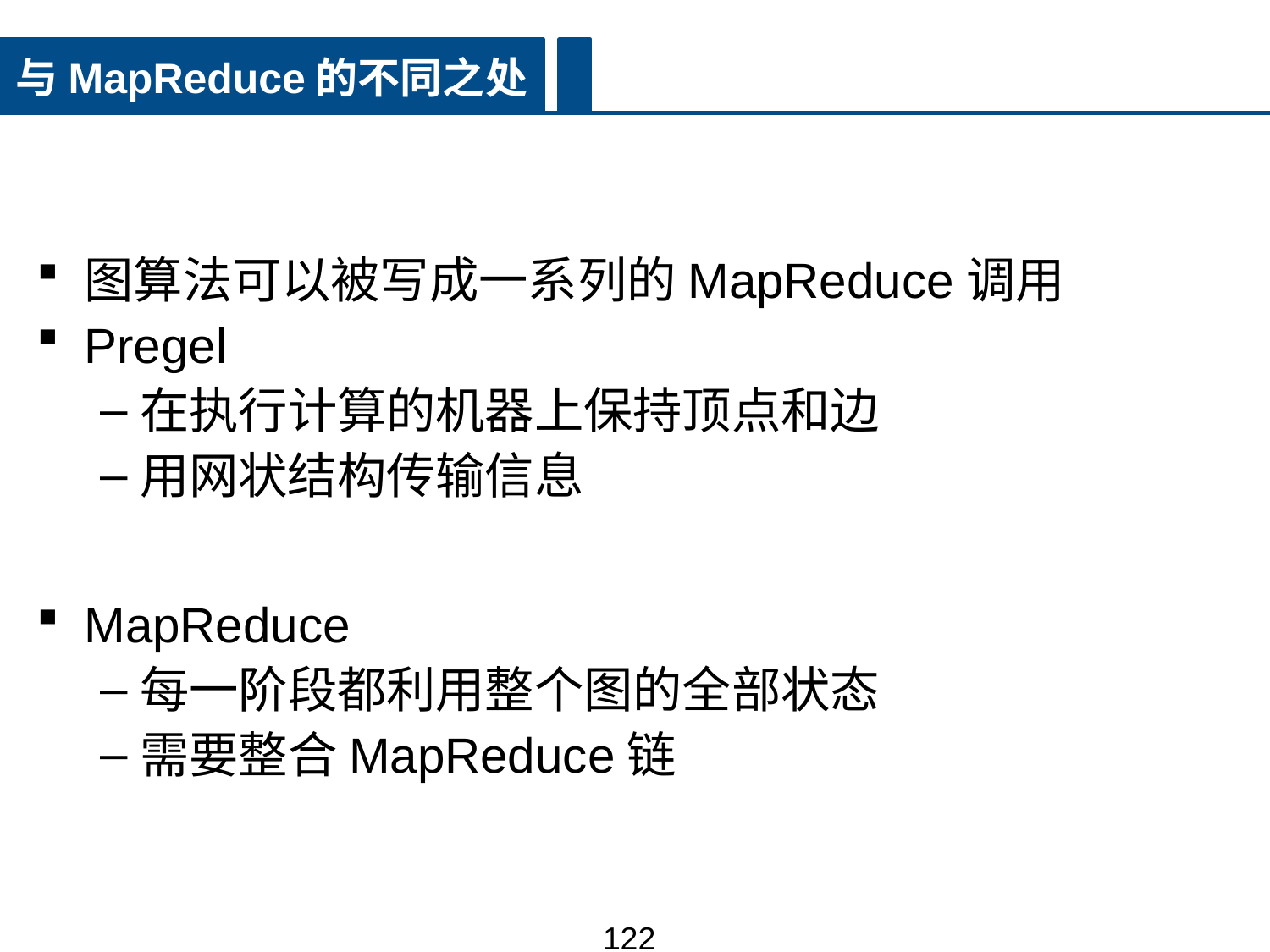

与MapReduce的不同之处

图算法可以被写成一系列的MapReduce调用
Pregel
在执行计算的机器上保持顶点和边
用网状结构传输信息

MapReduce
每一阶段都利用整个图的全部状态
需要整合MapReduce链
122